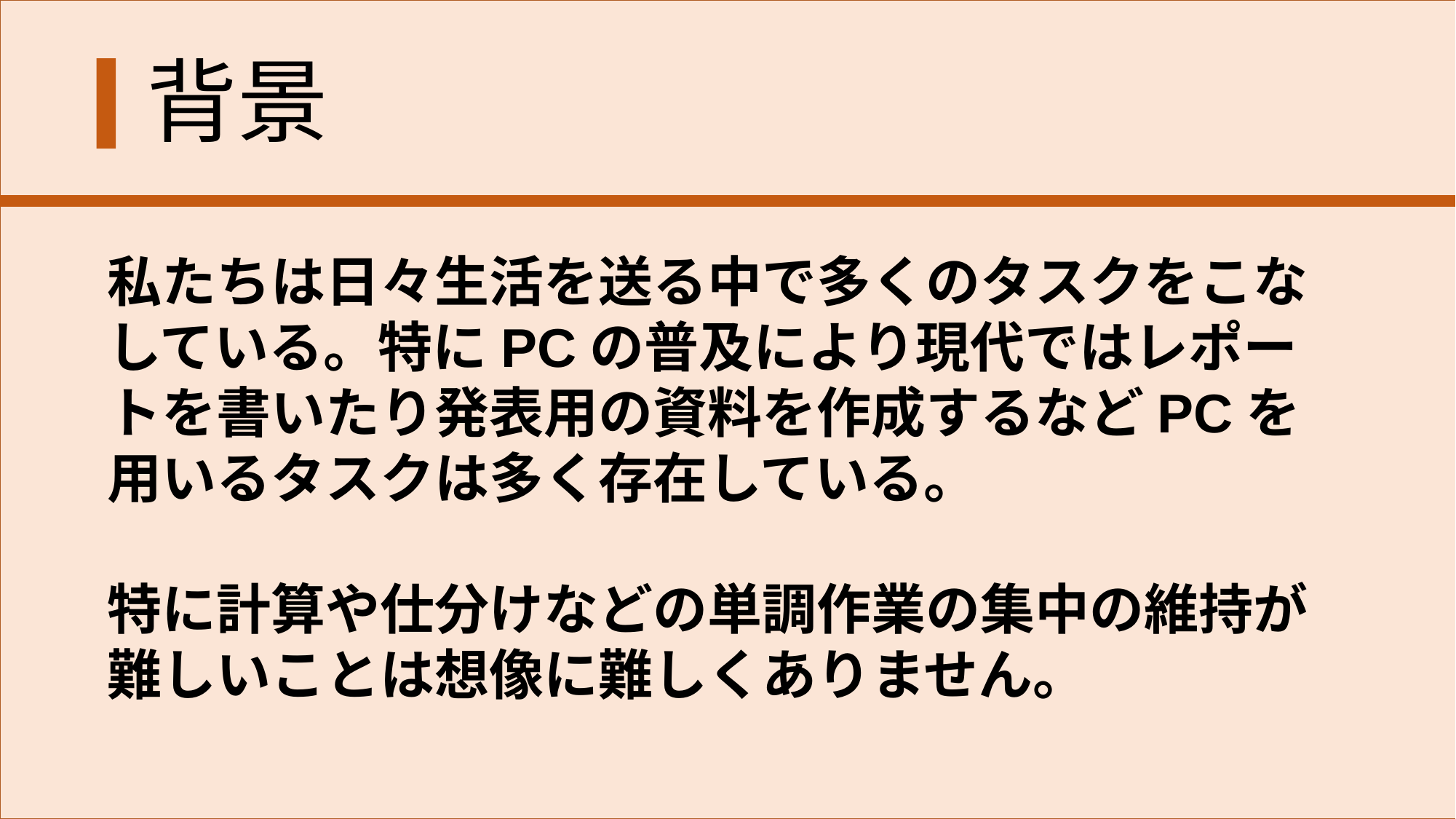

背景

私たちは日々生活を送る中で多くのタスクをこなしている。特にPCの普及により現代ではレポートを書いたり発表用の資料を作成するなどPCを用いるタスクは多く存在している。

特に計算や仕分けなどの単調作業の集中の維持が難しいことは想像に難しくありません。